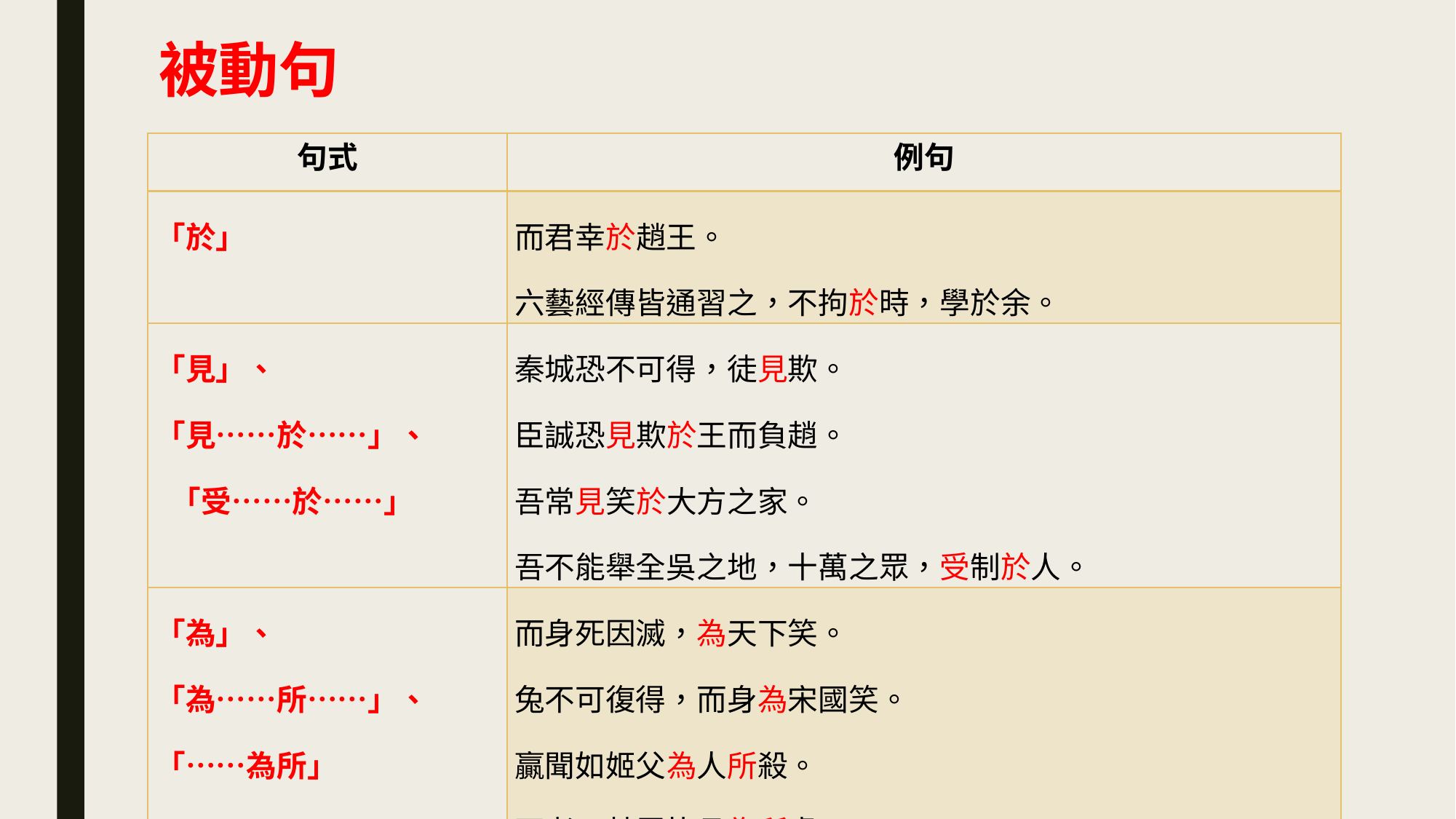

# 被動句
| 句式 | 例句 |
| --- | --- |
| 「於」 | 而君幸於趙王。 六藝經傳皆通習之，不拘於時，學於余。 |
| 「見」、 「見……於……」、 「受……於……」 | 秦城恐不可得，徒見欺。 臣誠恐見欺於王而負趙。 吾常見笑於大方之家。 吾不能舉全吳之地，十萬之眾，受制於人。 |
| 「為」、 「為……所……」、 「……為所」 | 而身死因滅，為天下笑。 兔不可復得，而身為宋國笑。 贏聞如姬父為人所殺。 不者，若屬皆且為所虜。 |
| 「被」 | 汝忠而被謗 |